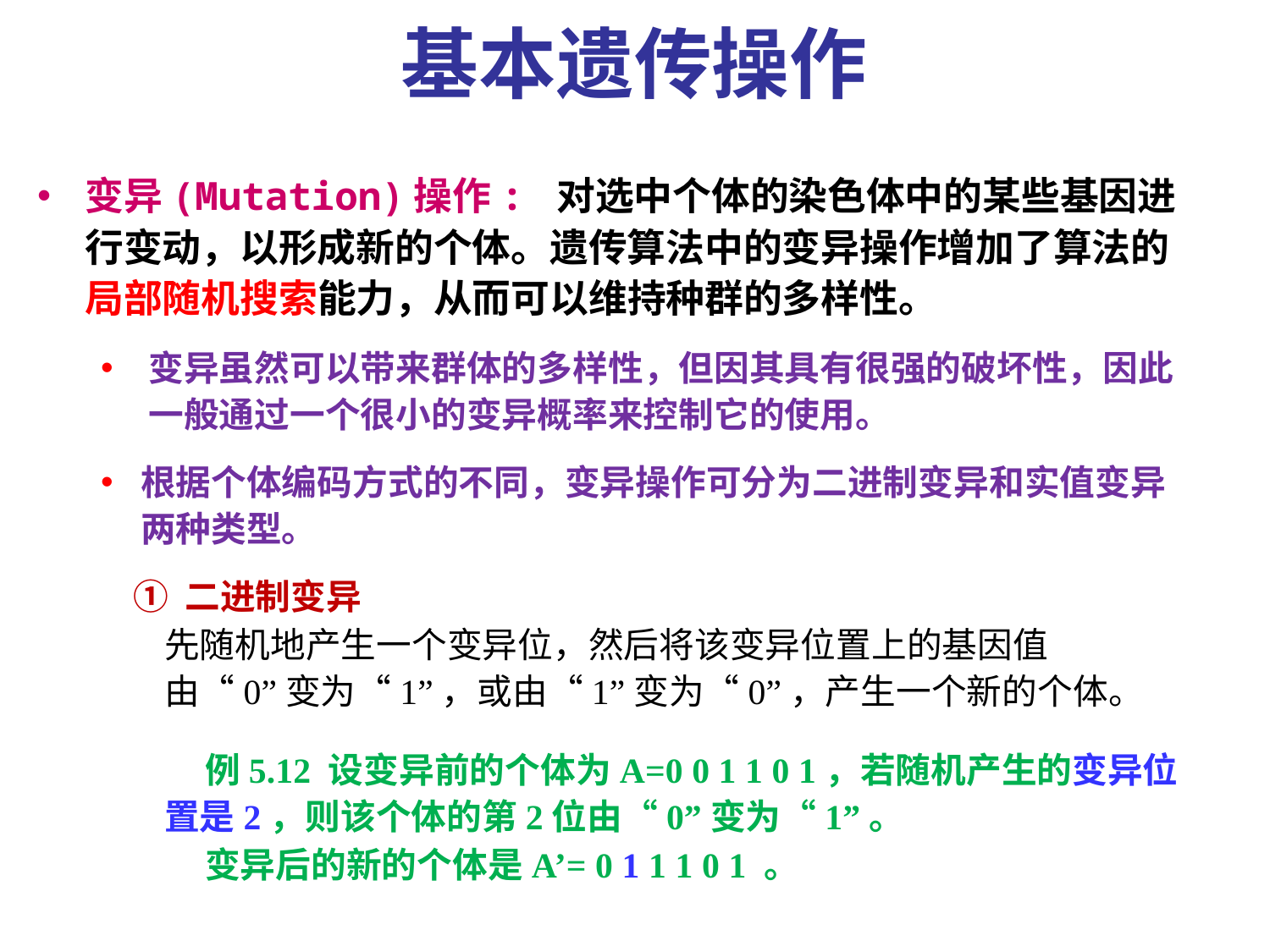

基本遗传操作
变异(Mutation)操作: 对选中个体的染色体中的某些基因进行变动，以形成新的个体。遗传算法中的变异操作增加了算法的局部随机搜索能力，从而可以维持种群的多样性。
变异虽然可以带来群体的多样性，但因其具有很强的破坏性，因此一般通过一个很小的变异概率来控制它的使用。
根据个体编码方式的不同，变异操作可分为二进制变异和实值变异两种类型。
    ① 二进制变异
先随机地产生一个变异位，然后将该变异位置上的基因值由“0”变为“1”，或由“1”变为“0”，产生一个新的个体。
    例5.12 设变异前的个体为A=0 0 1 1 0 1，若随机产生的变异位置是2，则该个体的第2位由“0”变为“1”。
    变异后的新的个体是A’= 0 1 1 1 0 1 。